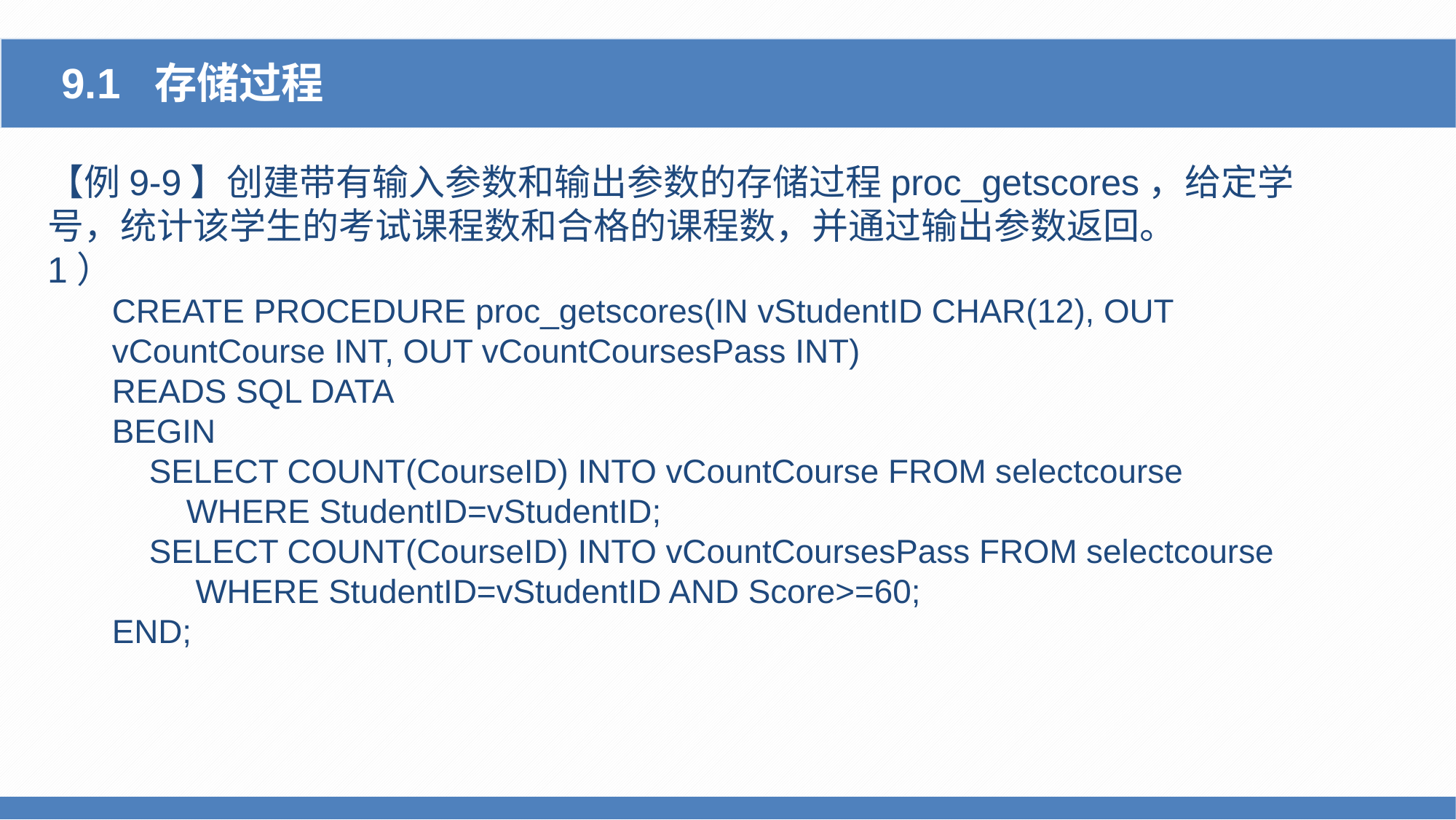

9.1  存储过程
【例9-9】创建带有输入参数和输出参数的存储过程proc_getscores，给定学号，统计该学生的考试课程数和合格的课程数，并通过输出参数返回。
1）
CREATE PROCEDURE proc_getscores(IN vStudentID CHAR(12), OUT vCountCourse INT, OUT vCountCoursesPass INT)
READS SQL DATA
BEGIN
    SELECT COUNT(CourseID) INTO vCountCourse FROM selectcourse
        WHERE StudentID=vStudentID;
    SELECT COUNT(CourseID) INTO vCountCoursesPass FROM selectcourse
         WHERE StudentID=vStudentID AND Score>=60;
END;